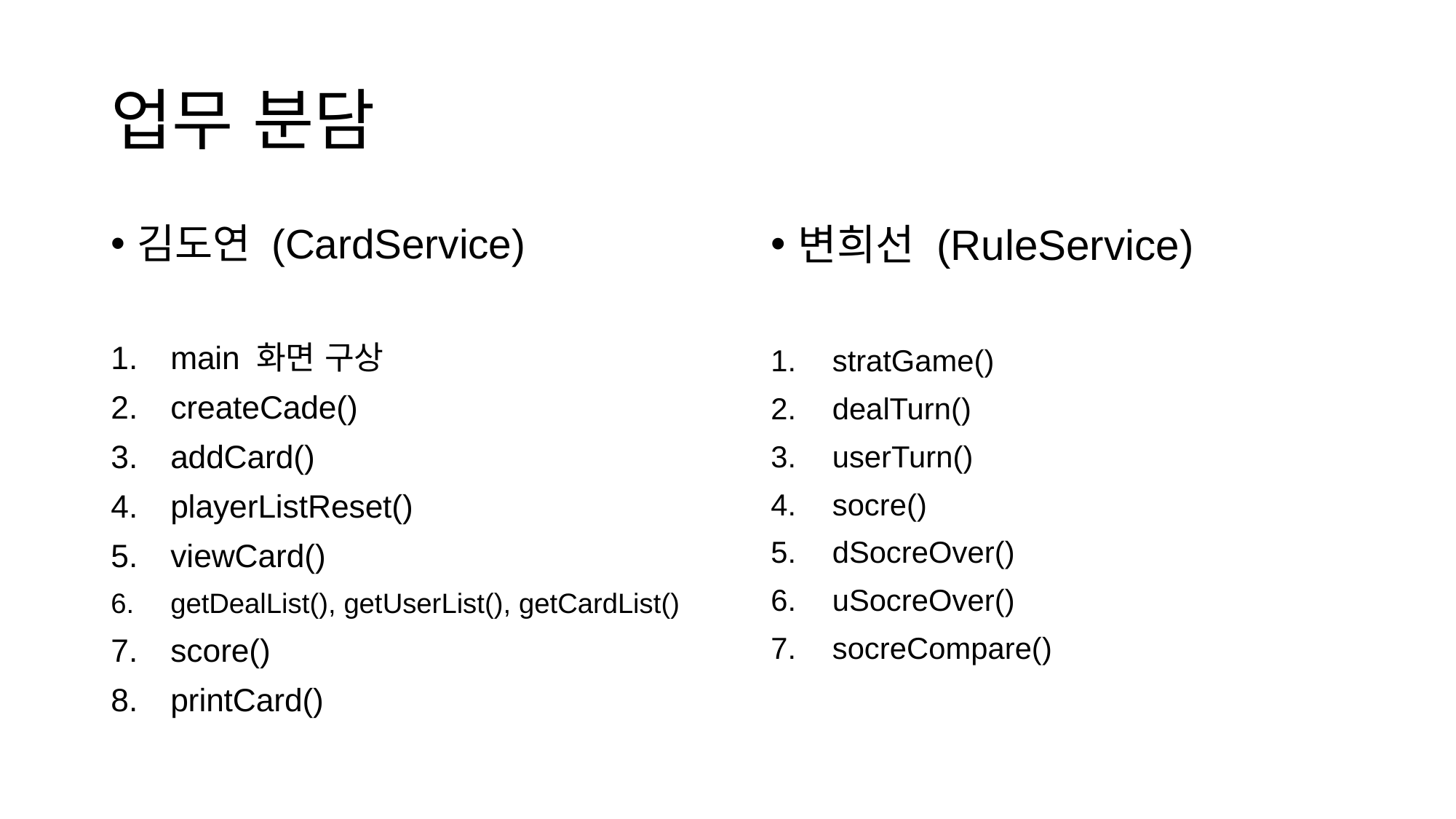

# 업무 분담
김도연 (CardService)

main 화면 구상
createCade()
addCard()
playerListReset()
viewCard()
getDealList(), getUserList(), getCardList()
score()
printCard()
변희선 (RuleService)

stratGame()
dealTurn()
userTurn()
socre()
dSocreOver()
uSocreOver()
socreCompare()